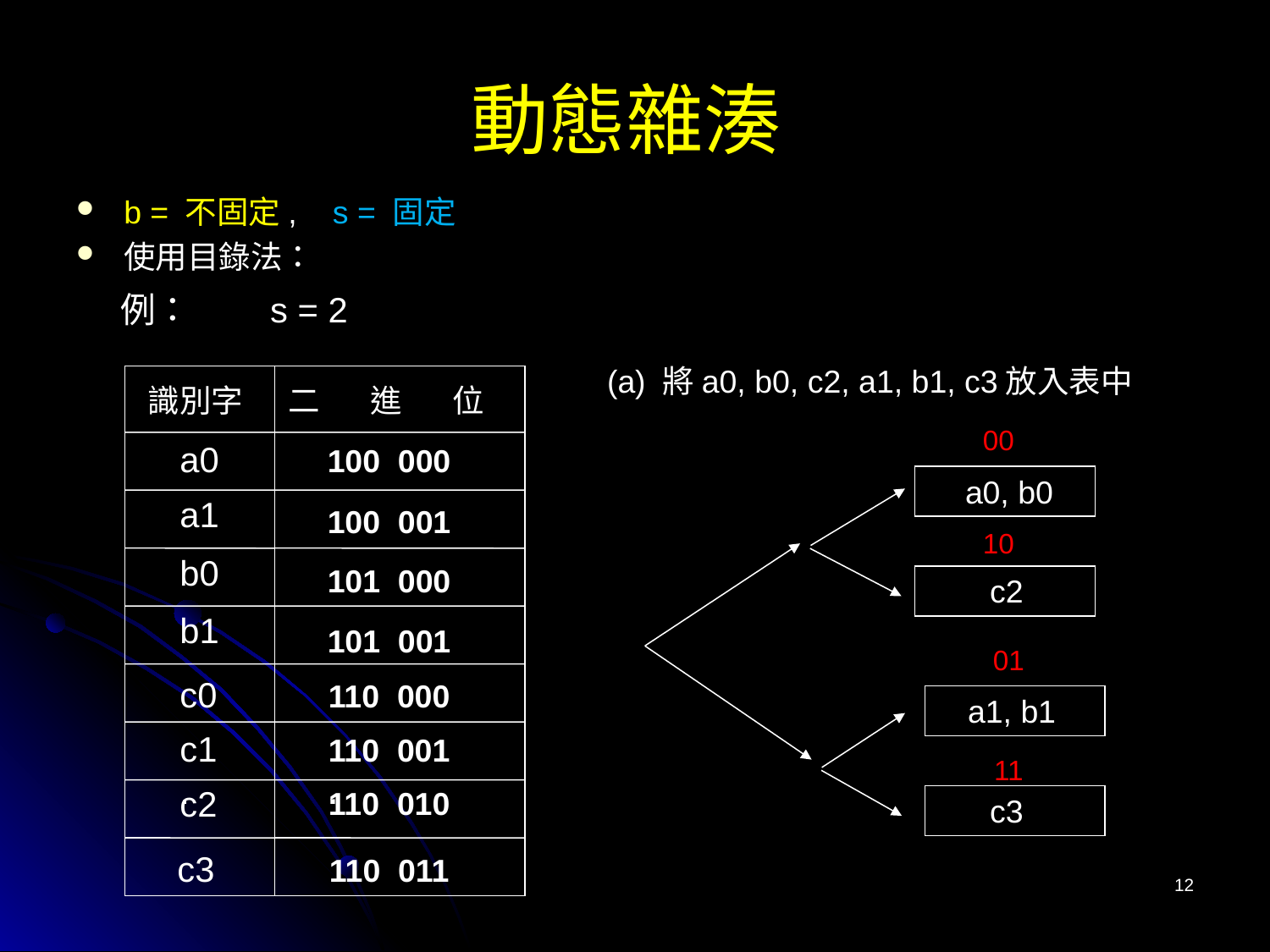

# 動態雜湊
b = 不固定,    s = 固定
使用目錄法：
例：　　s = 2
(a) 將a0, b0, c2, a1, b1, c3放入表中

識別字
a0
a1
b0
b1
c0
c1
.
c2
c3
二       進       位
100  000
100  001
101  000
101  001
110  000
110  001
.
110  010
110  011
00

a0, b0

10

c2

01

a1, b1

11
c3

12